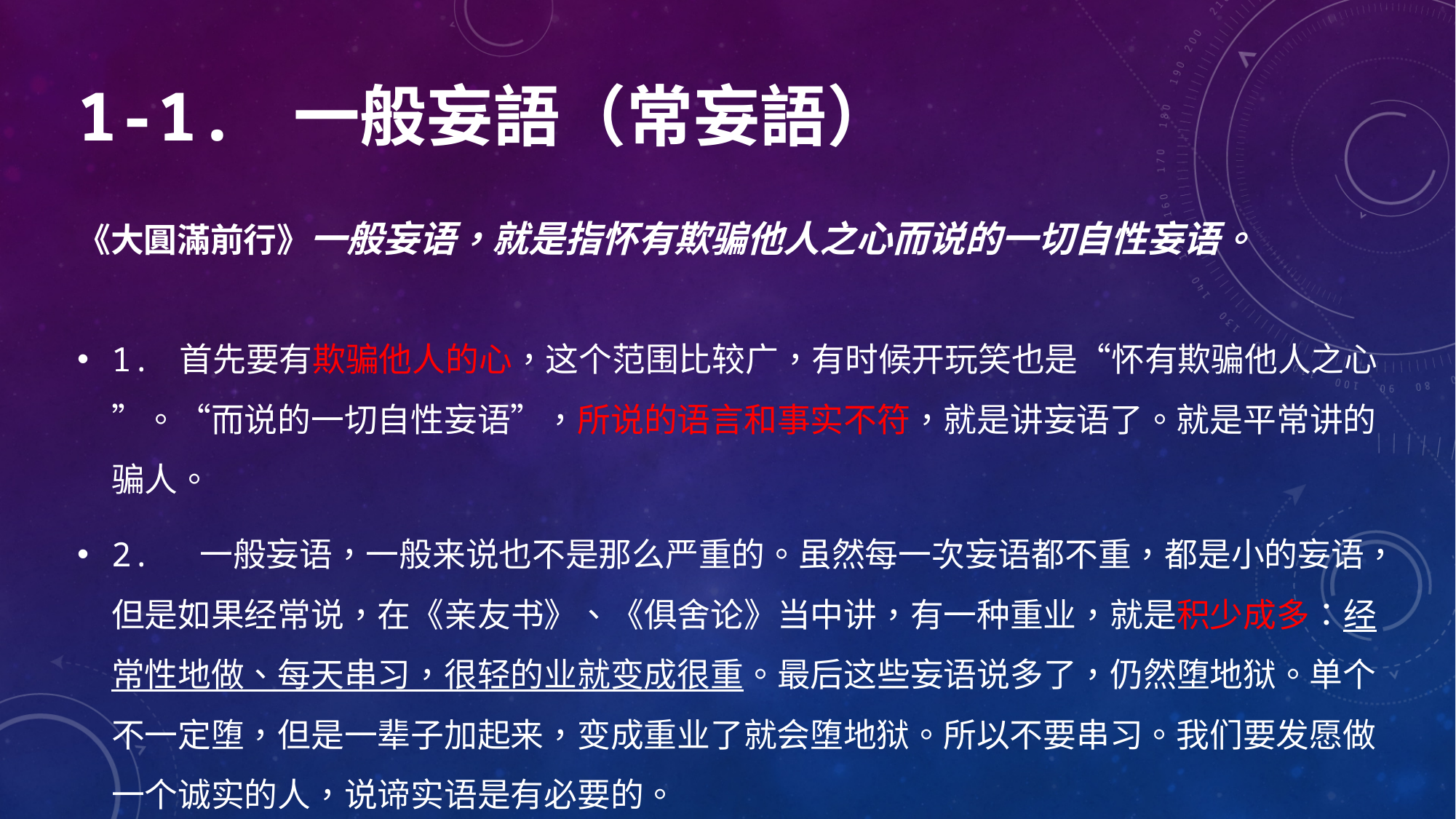

# 1-1. 一般妄語（常妄語）
《大圓滿前行》一般妄语，就是指怀有欺骗他人之心而说的一切自性妄语。
1. 首先要有欺骗他人的心，这个范围比较广，有时候开玩笑也是“怀有欺骗他人之心”。“而说的一切自性妄语”，所说的语言和事实不符，就是讲妄语了。就是平常讲的骗人。
2.  一般妄语，一般来说也不是那么严重的。虽然每一次妄语都不重，都是小的妄语，但是如果经常说，在《亲友书》、《俱舍论》当中讲，有一种重业，就是积少成多：经常性地做、每天串习，很轻的业就变成很重。最后这些妄语说多了，仍然堕地狱。单个不一定堕，但是一辈子加起来，变成重业了就会堕地狱。所以不要串习。我们要发愿做一个诚实的人，说谛实语是有必要的。